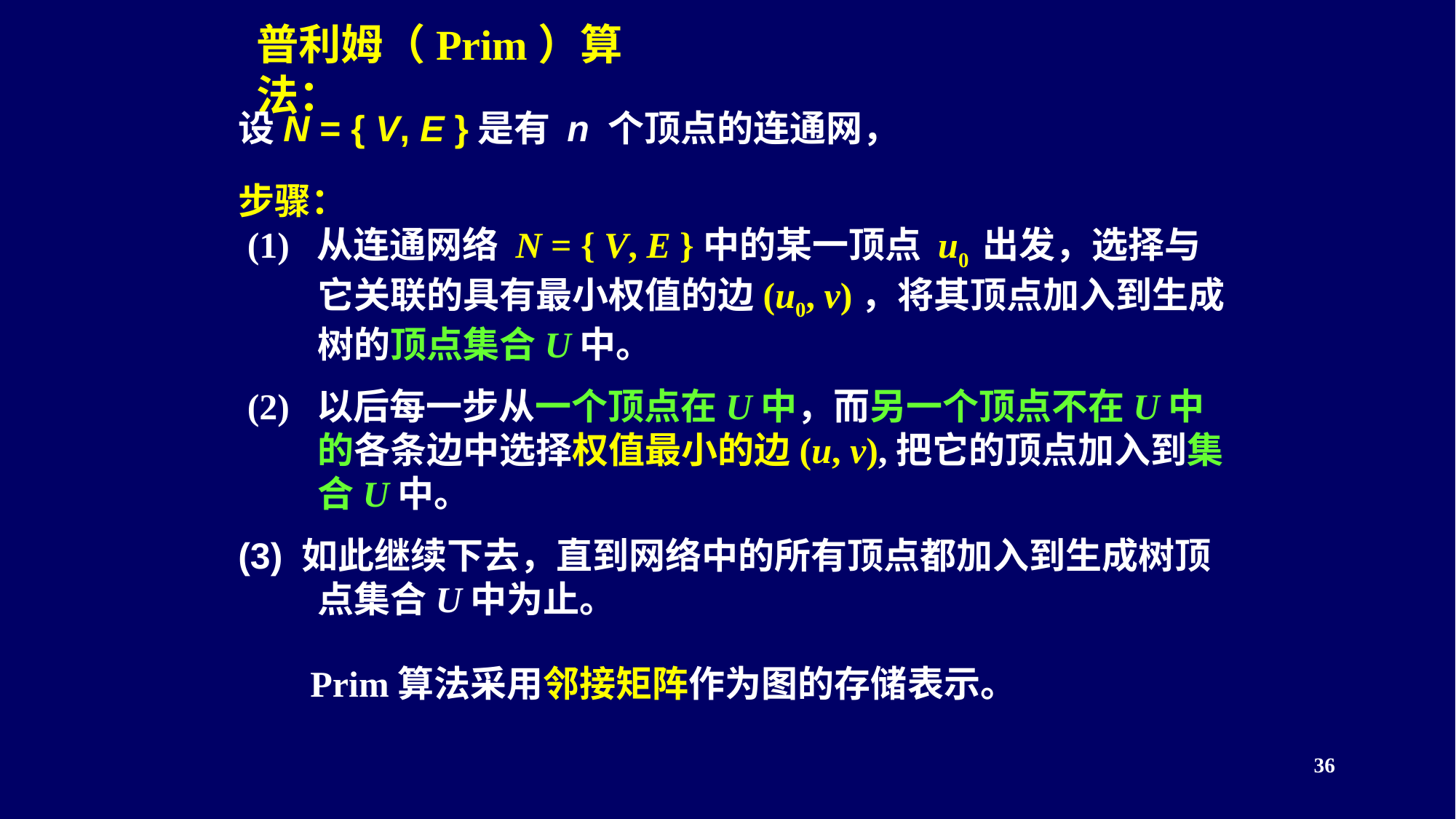

# 普利姆（Prim）算法：
设N = { V, E }是有 n 个顶点的连通网，
步骤：
 (1)  从连通网络 N = { V, E }中的某一顶点 u0 出发，选择与它关联的具有最小权值的边(u0, v)，将其顶点加入到生成树的顶点集合U中。
 (2)  以后每一步从一个顶点在U中，而另一个顶点不在U中的各条边中选择权值最小的边(u, v),把它的顶点加入到集合U中。
(3) 如此继续下去，直到网络中的所有顶点都加入到生成树顶点集合U中为止。
Prim算法采用邻接矩阵作为图的存储表示。
36